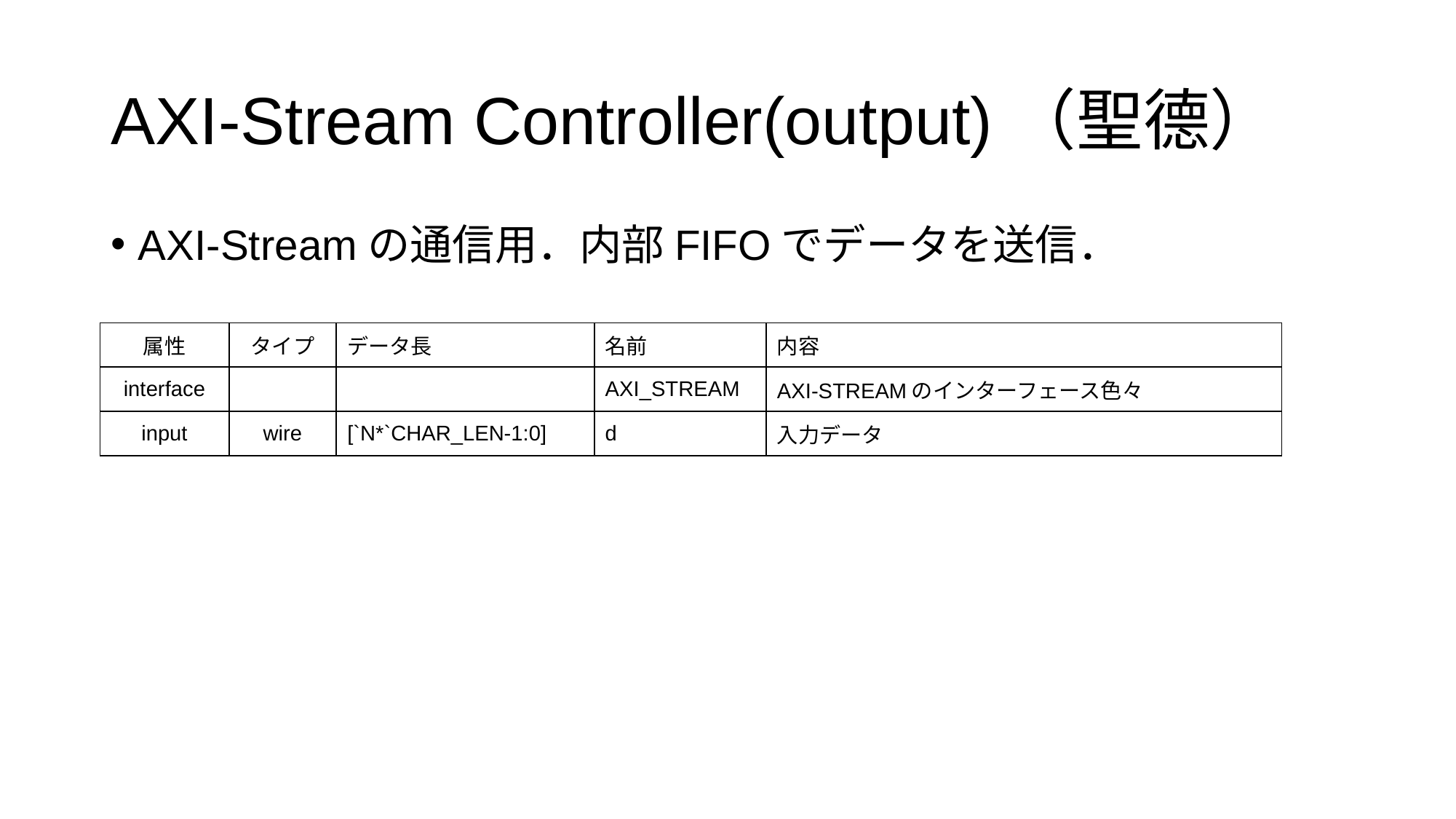

# AXI-Stream Controller(output)（聖德）
AXI-Streamの通信用．内部FIFOでデータを送信．
| 属性 | タイプ | データ長 | 名前 | 内容 |
| --- | --- | --- | --- | --- |
| interface |  |  | AXI\_STREAM | AXI-STREAMのインターフェース色々 |
| input | wire | [`N\*`CHAR\_LEN-1:0] | d | 入力データ |